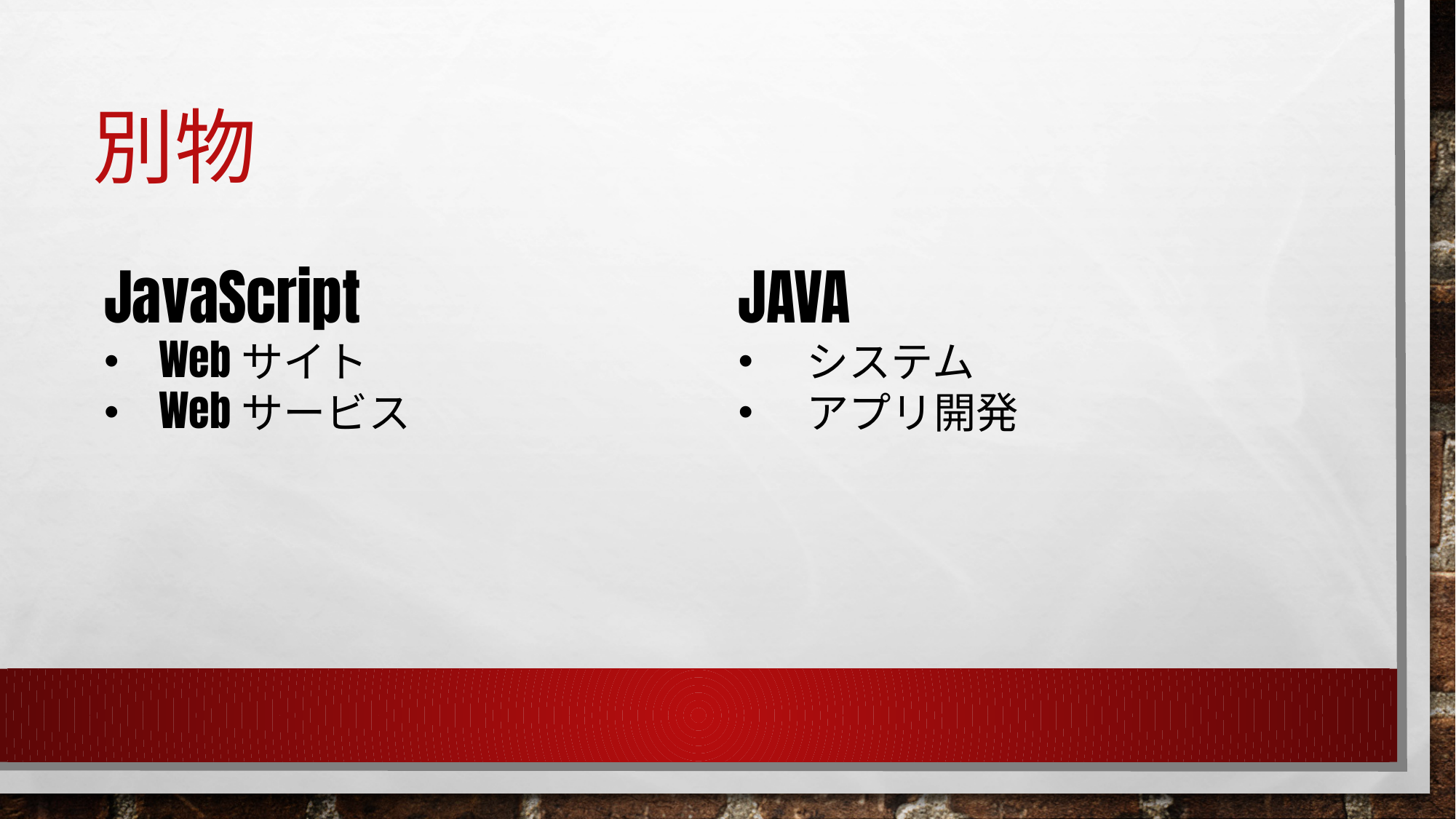

# 別物
JavaScript
Webサイト
Webサービス
JAVA
システム
アプリ開発